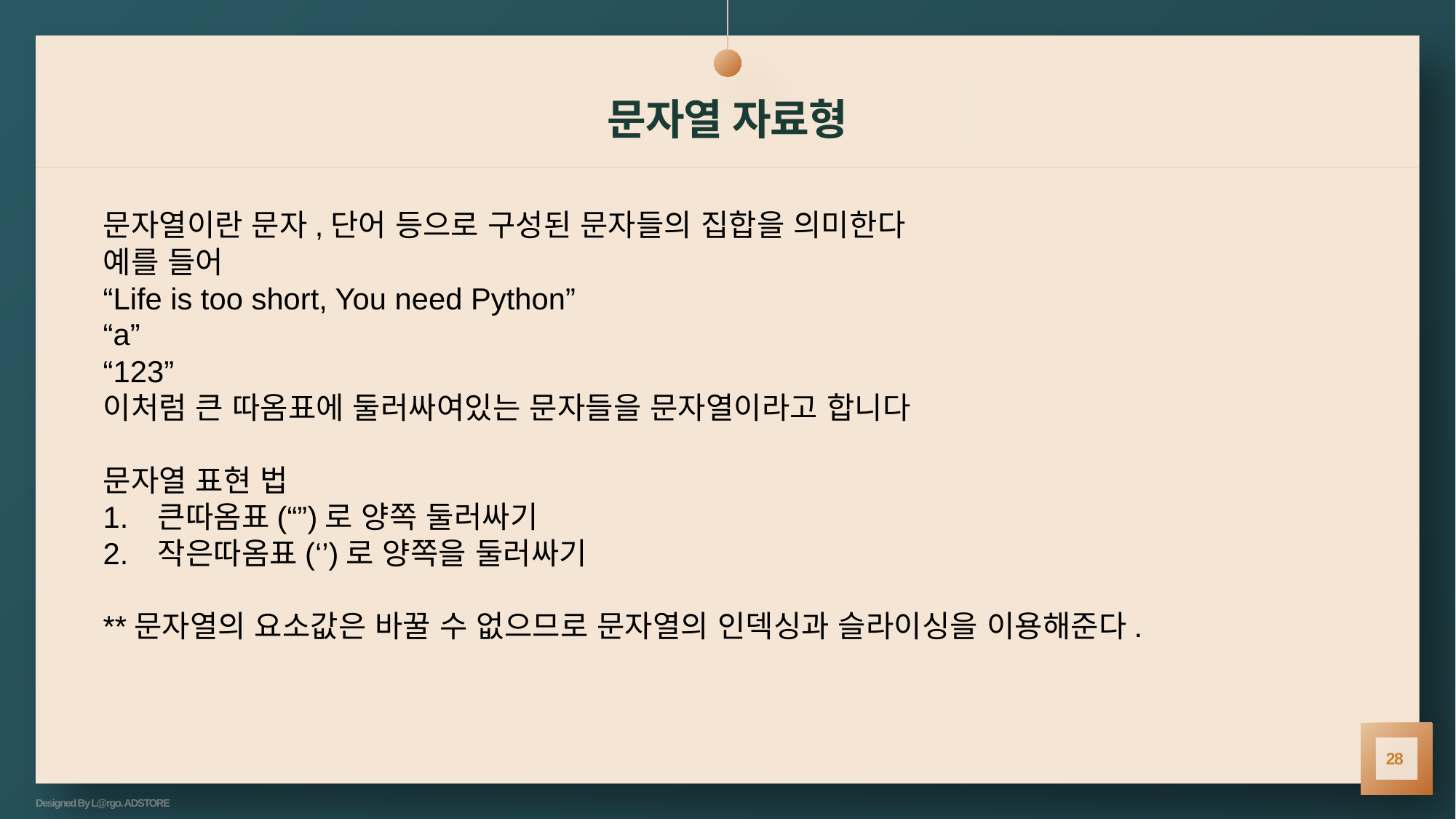

# 문자열 자료형

문자열이란 문자,단어 등으로 구성된 문자들의 집합을 의미한다
예를 들어
“Life is too short, You need Python”
“a”
“123”
이처럼 큰 따옴표에 둘러싸여있는 문자들을 문자열이라고 합니다

문자열 표현 법
큰따옴표(“”)로 양쪽 둘러싸기
작은따옴표(‘’)로 양쪽을 둘러싸기

**문자열의 요소값은 바꿀 수 없으므로 문자열의 인덱싱과 슬라이싱을 이용해준다.

28
Designed By L@rgo. ADSTORE